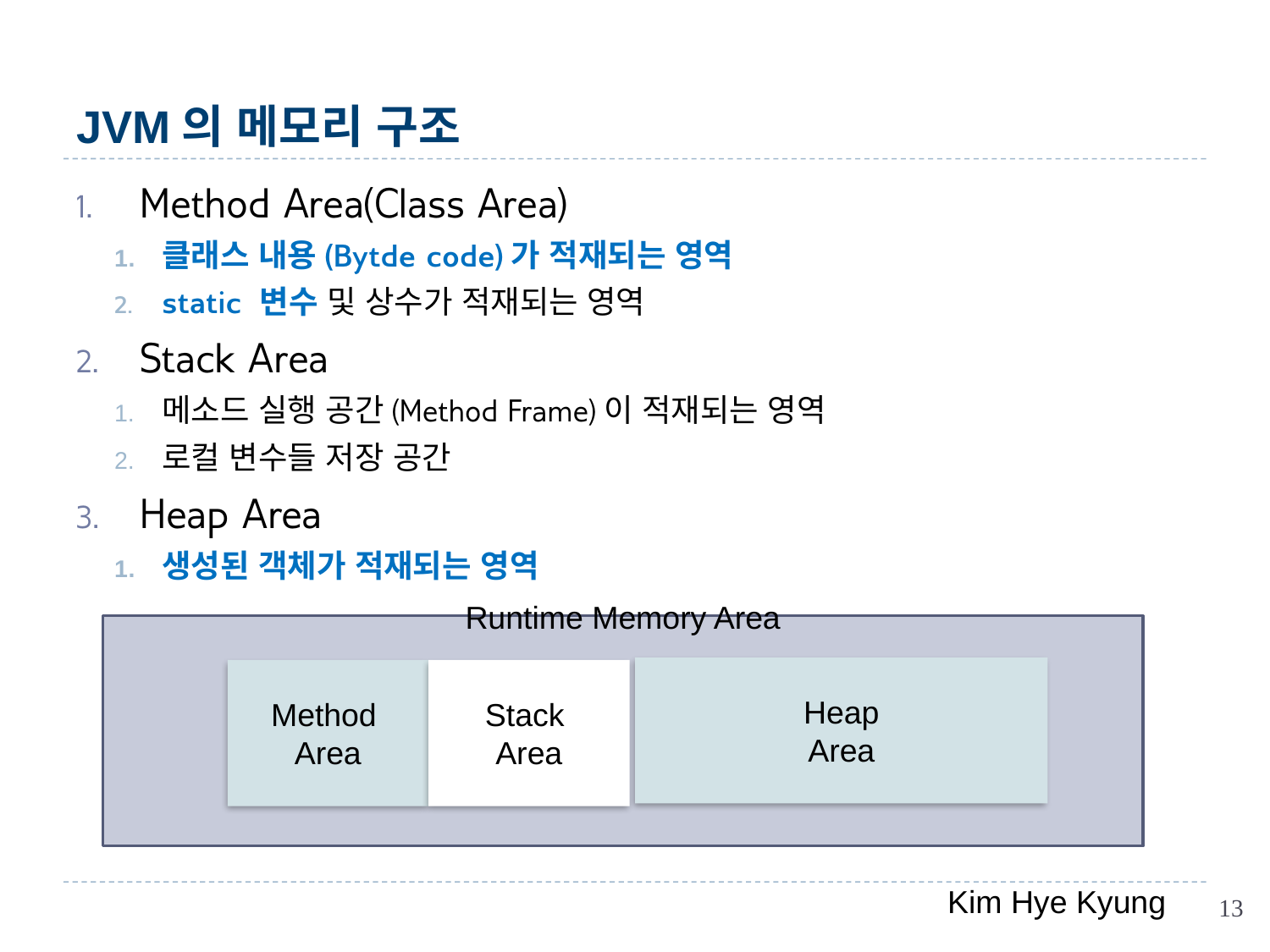

# JVM의 메모리 구조
Method Area(Class Area)
클래스 내용(Bytde code)가 적재되는 영역
static 변수 및 상수가 적재되는 영역
Stack Area
메소드 실행 공간(Method Frame)이 적재되는 영역
로컬 변수들 저장 공간
Heap Area
생성된 객체가 적재되는 영역

Runtime Memory Area

Heap
Area
Method
Area
Stack
Area
13